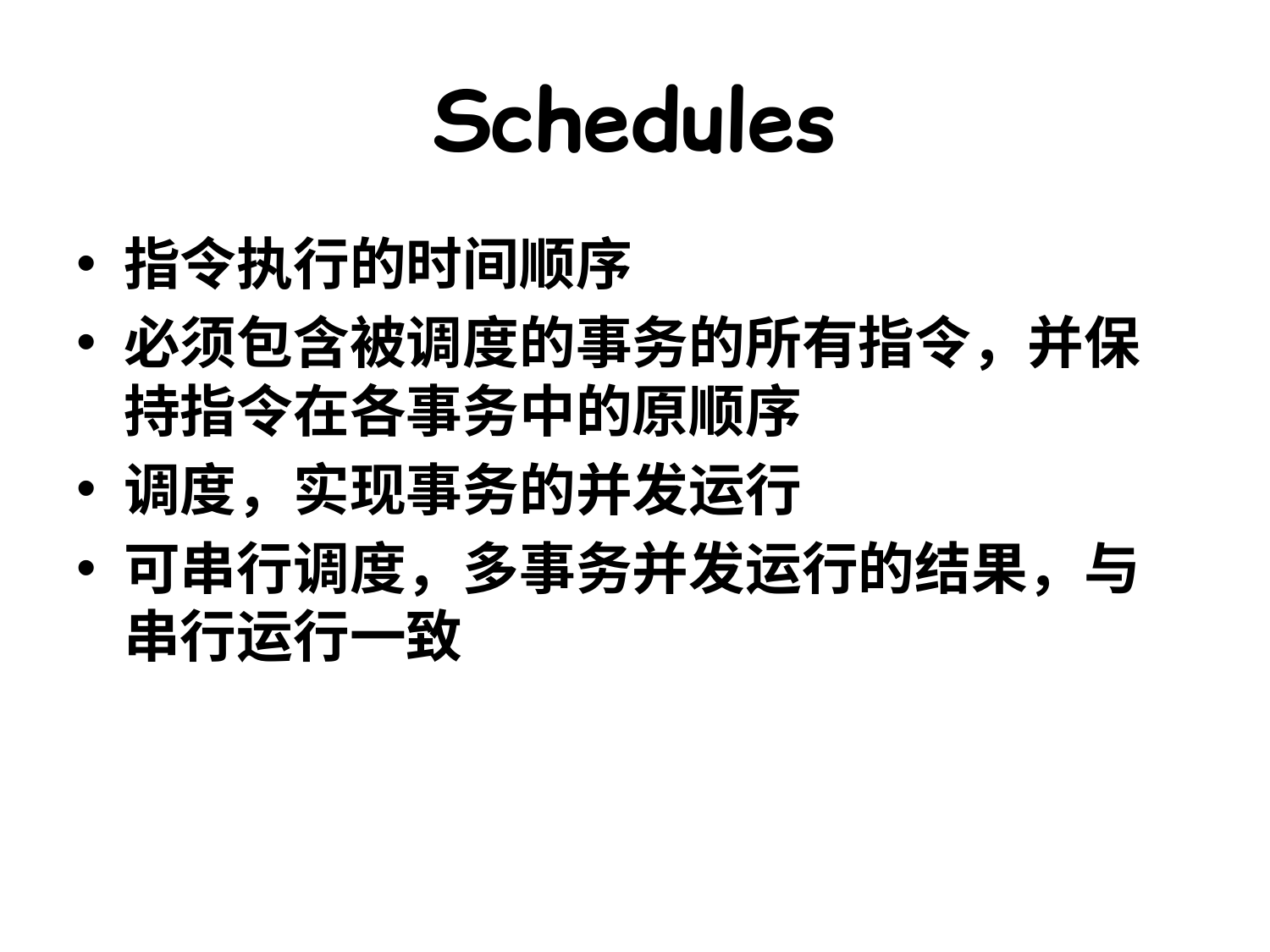

# Schedules
指令执行的时间顺序
必须包含被调度的事务的所有指令，并保持指令在各事务中的原顺序
调度，实现事务的并发运行
可串行调度，多事务并发运行的结果，与串行运行一致